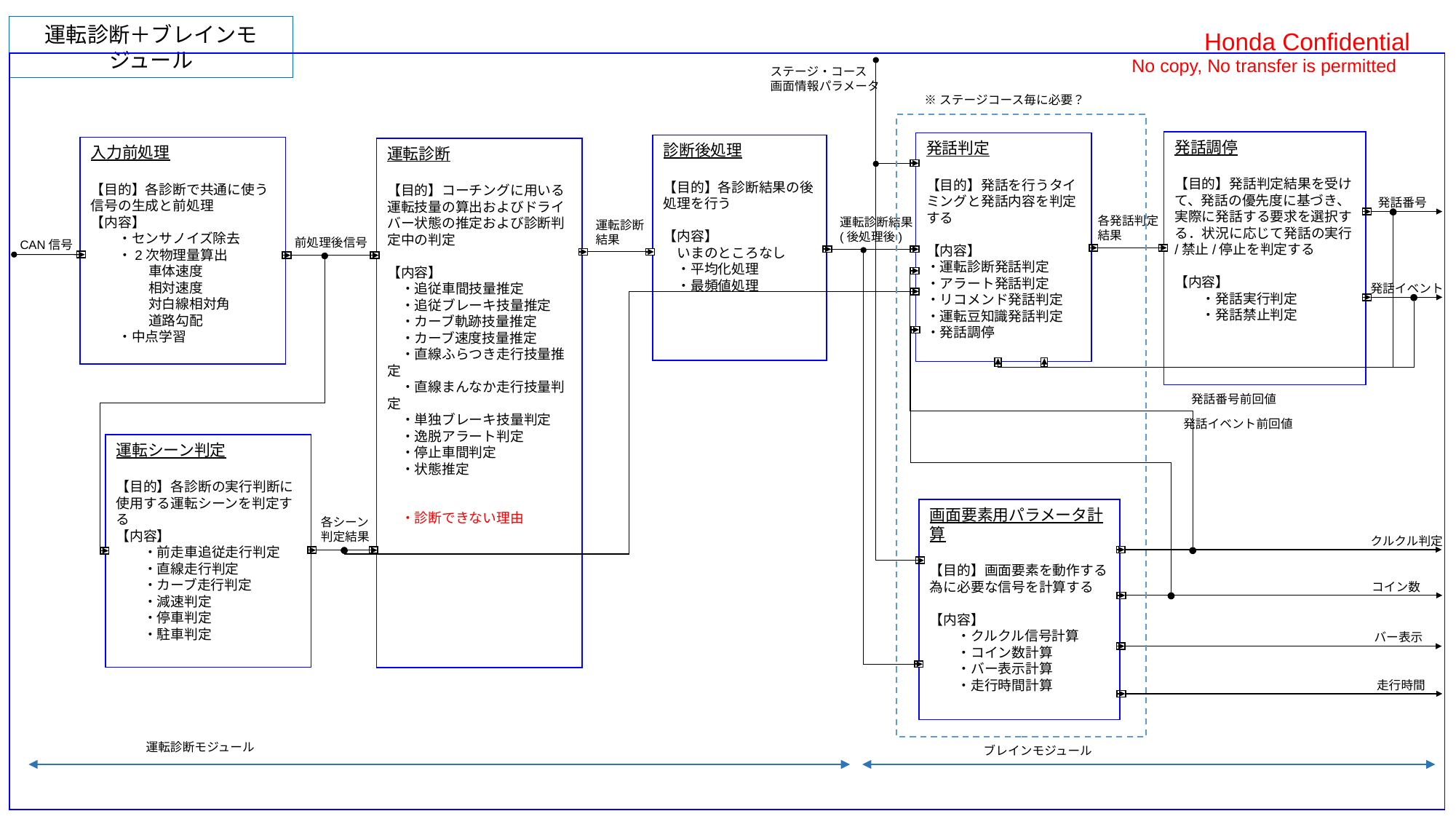

運転診断＋ブレインモジュール

ステージ・コース
画面情報パラメータ
※ステージコース毎に必要？

発話調停

【目的】発話判定結果を受けて、発話の優先度に基づき、実際に発話する要求を選択する．状況に応じて発話の実行/禁止/停止を判定する

【内容】
　　・発話実行判定
　　・発話禁止判定
発話判定

【目的】発話を行うタイミングと発話内容を判定する

【内容】
・運転診断発話判定
・アラート発話判定
・リコメンド発話判定
・運転豆知識発話判定
・発話調停
診断後処理

【目的】各診断結果の後処理を行う

【内容】
　いまのところなし
　・平均化処理
　・最頻値処理

入力前処理

【目的】各診断で共通に使う信号の生成と前処理
【内容】
　　・センサノイズ除去
　　・2次物理量算出
　　　　 車体速度
　　　　 相対速度
　　　　 対白線相対角
　　　　 道路勾配
　　・中点学習
　　・中点学習
運転診断

【目的】コーチングに用いる運転技量の算出およびドライバー状態の推定および診断判定中の判定

【内容】
　・追従車間技量推定
　・追従ブレーキ技量推定
　・カーブ軌跡技量推定
　・カーブ速度技量推定
　・直線ふらつき走行技量推定
　・直線まんなか走行技量判定
　・単独ブレーキ技量判定
　・逸脱アラート判定
　・停止車間判定
　・状態推定

　・診断できない理由

発話番号

各発話判定
結果
運転診断結果
(後処理後)
運転診断
結果
前処理後信号
CAN信号

発話イベント

発話番号前回値
発話イベント前回値
運転シーン判定

【目的】各診断の実行判断に使用する運転シーンを判定する
【内容】
　　・前走車追従走行判定
　　・直線走行判定
　　・カーブ走行判定
　　・減速判定
　　・停車判定
　　・駐車判定習
画面要素用パラメータ計算

【目的】画面要素を動作する為に必要な信号を計算する

【内容】
　　・クルクル信号計算
　　・コイン数計算
　　・バー表示計算
　　・走行時間計算
各シーン
判定結果
クルクル判定

コイン数

バー表示

走行時間

運転診断モジュール
ブレインモジュール